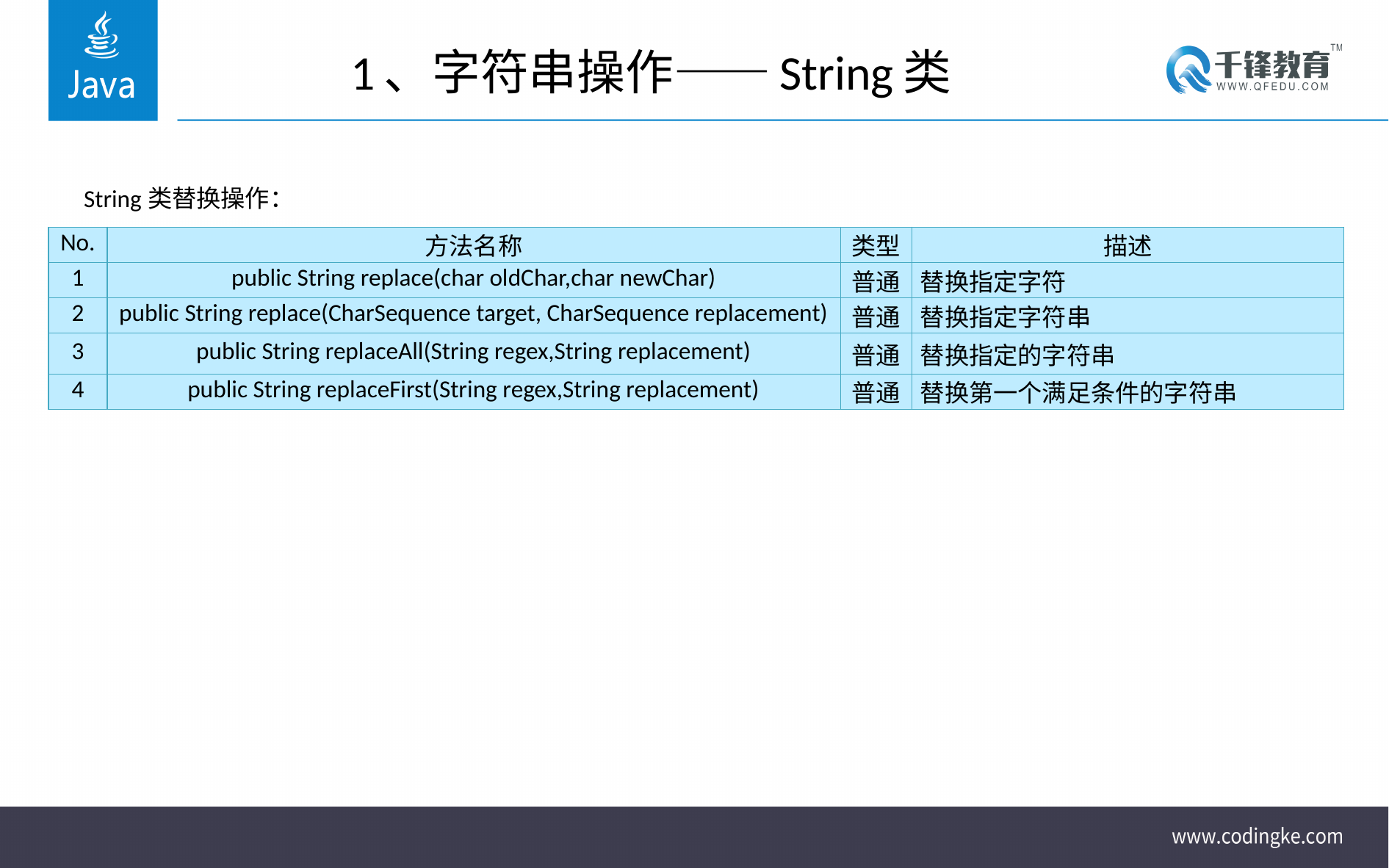

# 1、字符串操作——String类
String类替换操作：

| No. | 方法名称 | 类型 | 描述 |
| --- | --- | --- | --- |
| 1 | public String replace(char oldChar,char newChar) | 普通 | 替换指定字符 |
| 2 | public String replace(CharSequence target, CharSequence replacement) | 普通 | 替换指定字符串 |
| 3 | public String replaceAll(String regex,String replacement) | 普通 | 替换指定的字符串 |
| 4 | public String replaceFirst(String regex,String replacement) | 普通 | 替换第一个满足条件的字符串 |